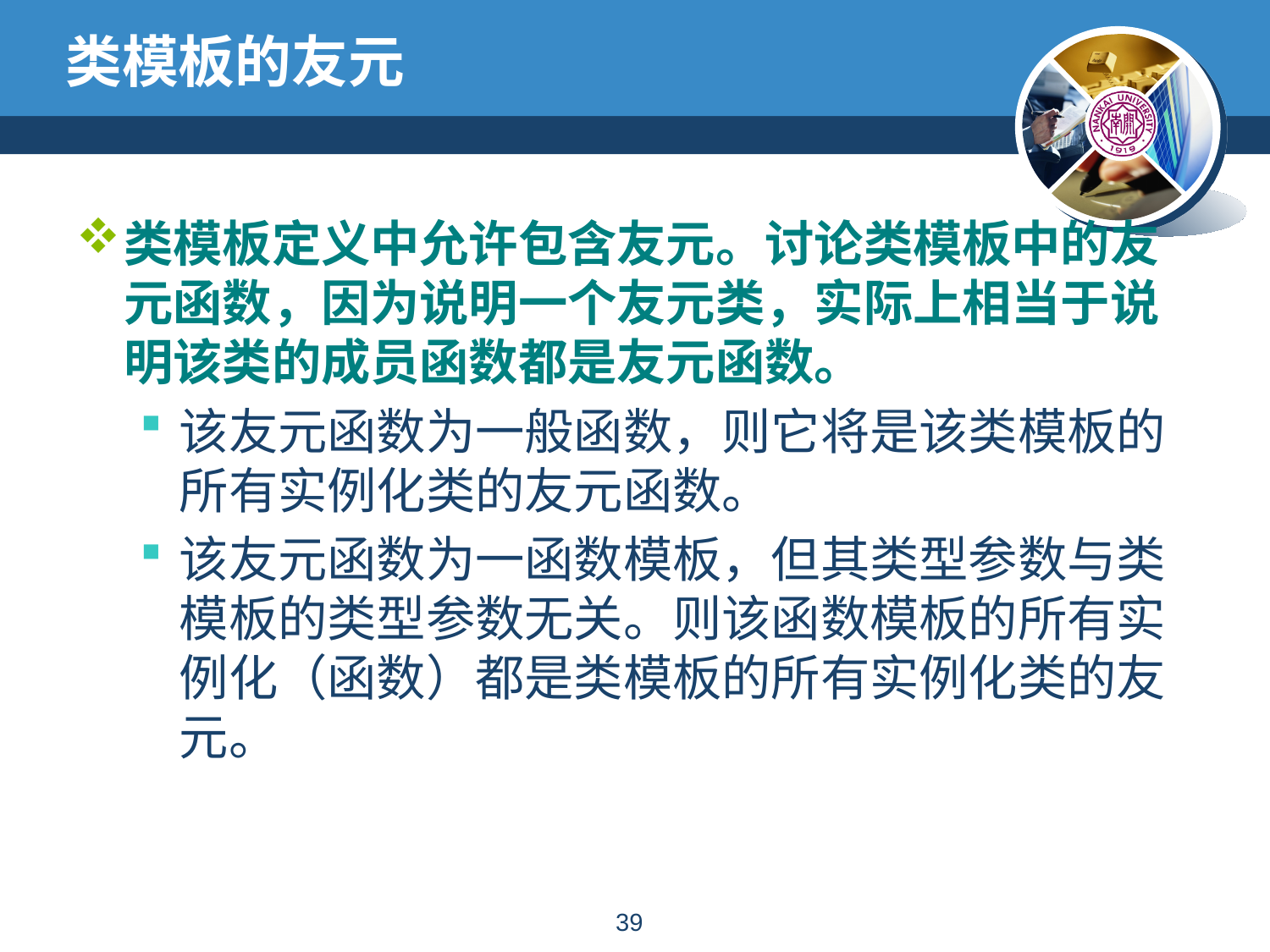

# 类模板的友元
类模板定义中允许包含友元。讨论类模板中的友元函数，因为说明一个友元类，实际上相当于说明该类的成员函数都是友元函数。
该友元函数为一般函数，则它将是该类模板的所有实例化类的友元函数。
该友元函数为一函数模板，但其类型参数与类模板的类型参数无关。则该函数模板的所有实例化（函数）都是类模板的所有实例化类的友元。
39